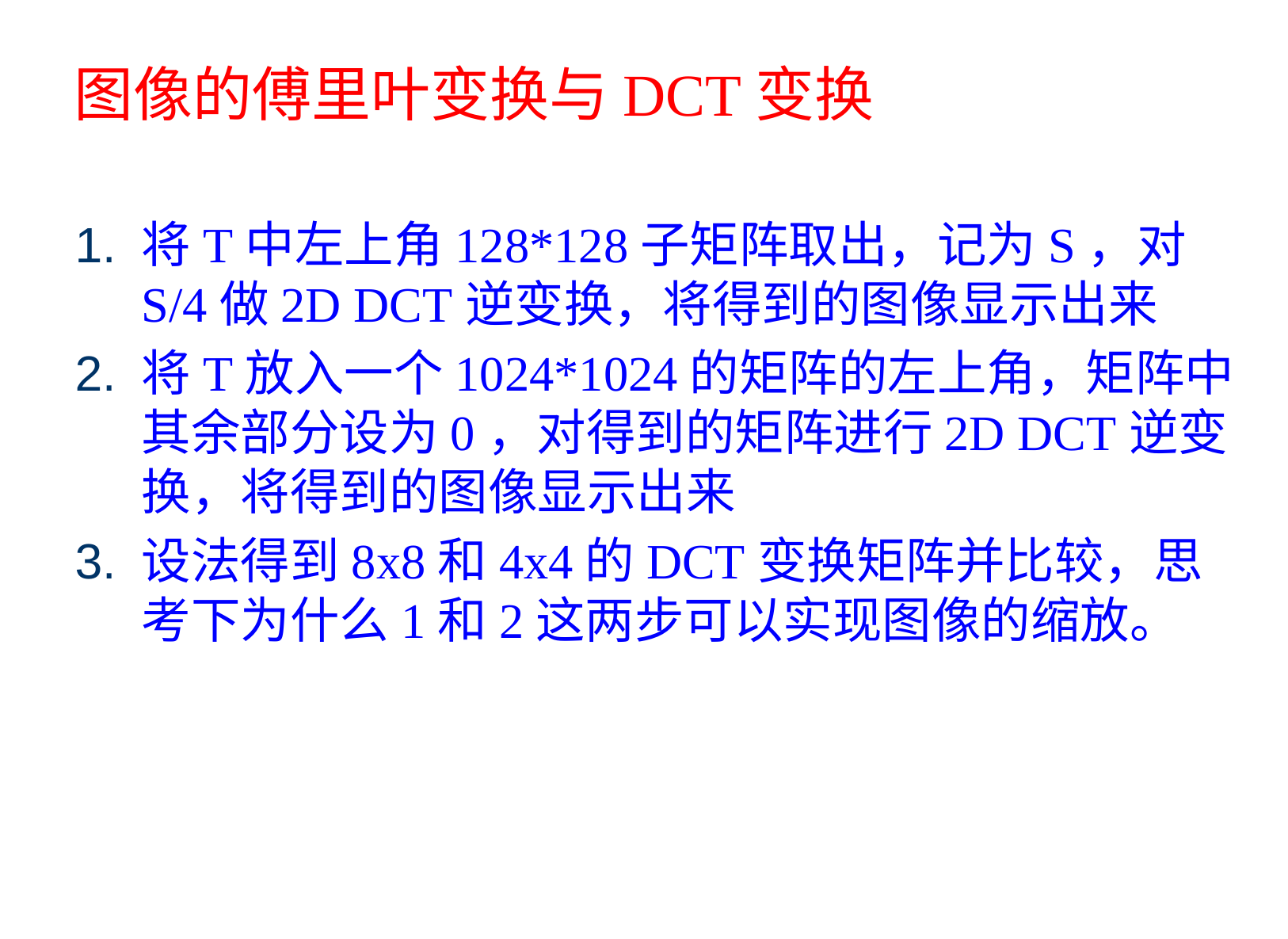

# 图像的傅里叶变换与DCT变换
将T中左上角128*128子矩阵取出，记为S，对S/4做2D DCT逆变换，将得到的图像显示出来
将T放入一个1024*1024的矩阵的左上角，矩阵中其余部分设为0，对得到的矩阵进行2D DCT逆变换，将得到的图像显示出来
设法得到8x8和4x4的DCT变换矩阵并比较，思考下为什么1和2这两步可以实现图像的缩放。